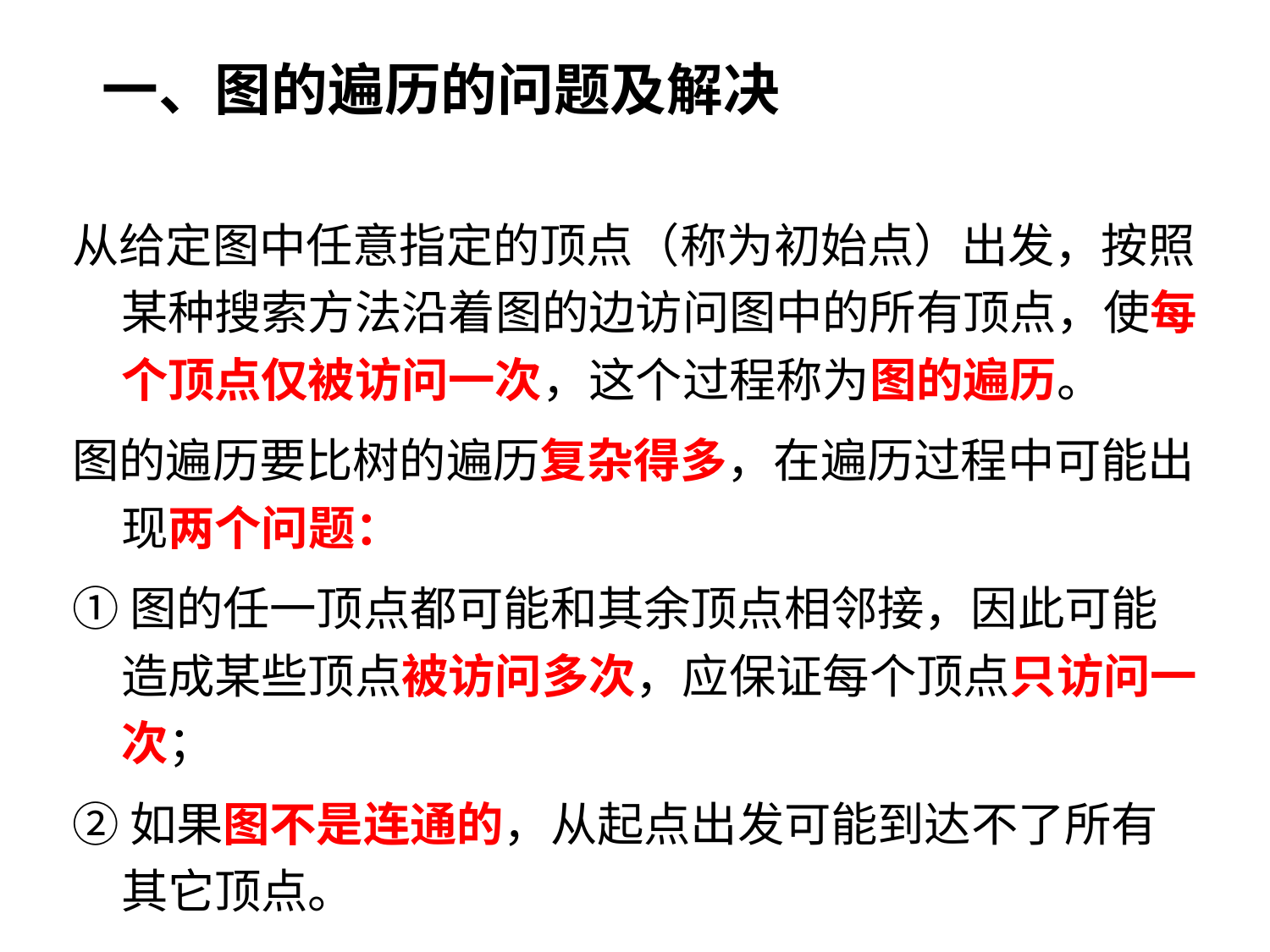

# 一、图的遍历的问题及解决
从给定图中任意指定的顶点（称为初始点）出发，按照某种搜索方法沿着图的边访问图中的所有顶点，使每个顶点仅被访问一次，这个过程称为图的遍历。
图的遍历要比树的遍历复杂得多，在遍历过程中可能出现两个问题：
①图的任一顶点都可能和其余顶点相邻接，因此可能造成某些顶点被访问多次，应保证每个顶点只访问一次；
②如果图不是连通的，从起点出发可能到达不了所有其它顶点。